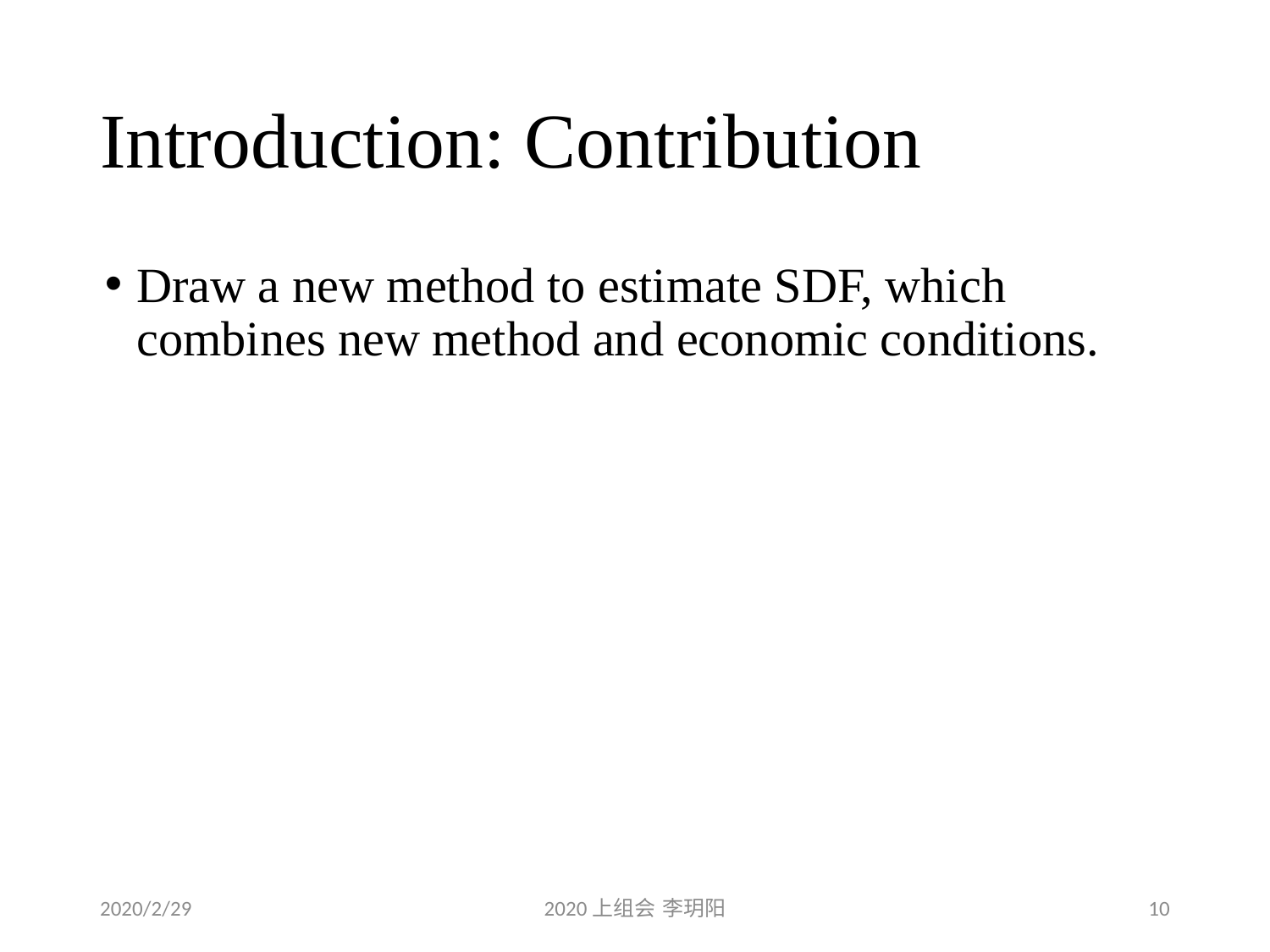

# Introduction: Contribution
Draw a new method to estimate SDF, which combines new method and economic conditions.
2020/2/29
2020上组会 李玥阳
10